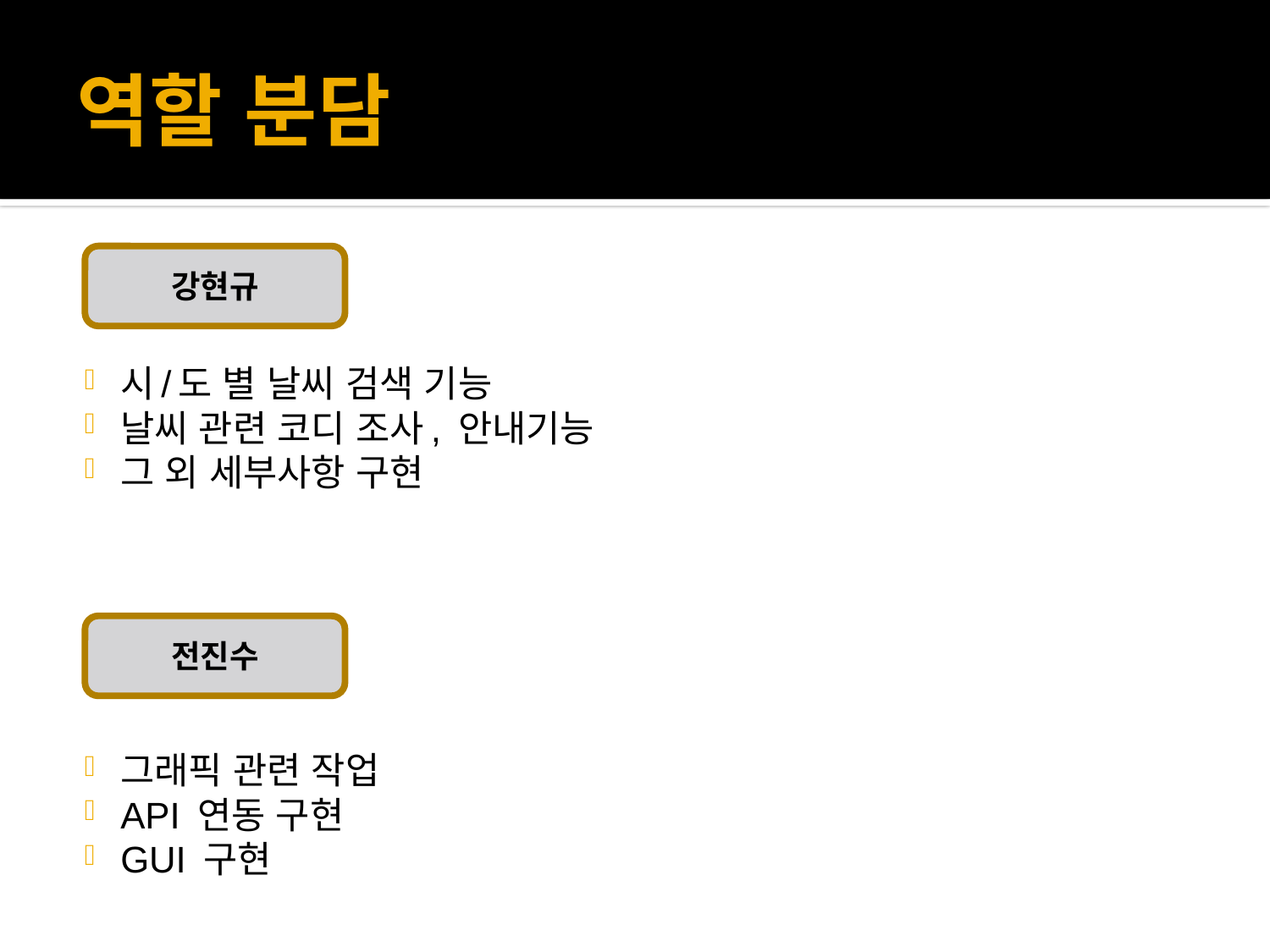

# 역할 분담
강현규

시/도 별 날씨 검색 기능
날씨 관련 코디 조사, 안내기능
그 외 세부사항 구현

그래픽 관련 작업
API 연동 구현
GUI 구현

전진수